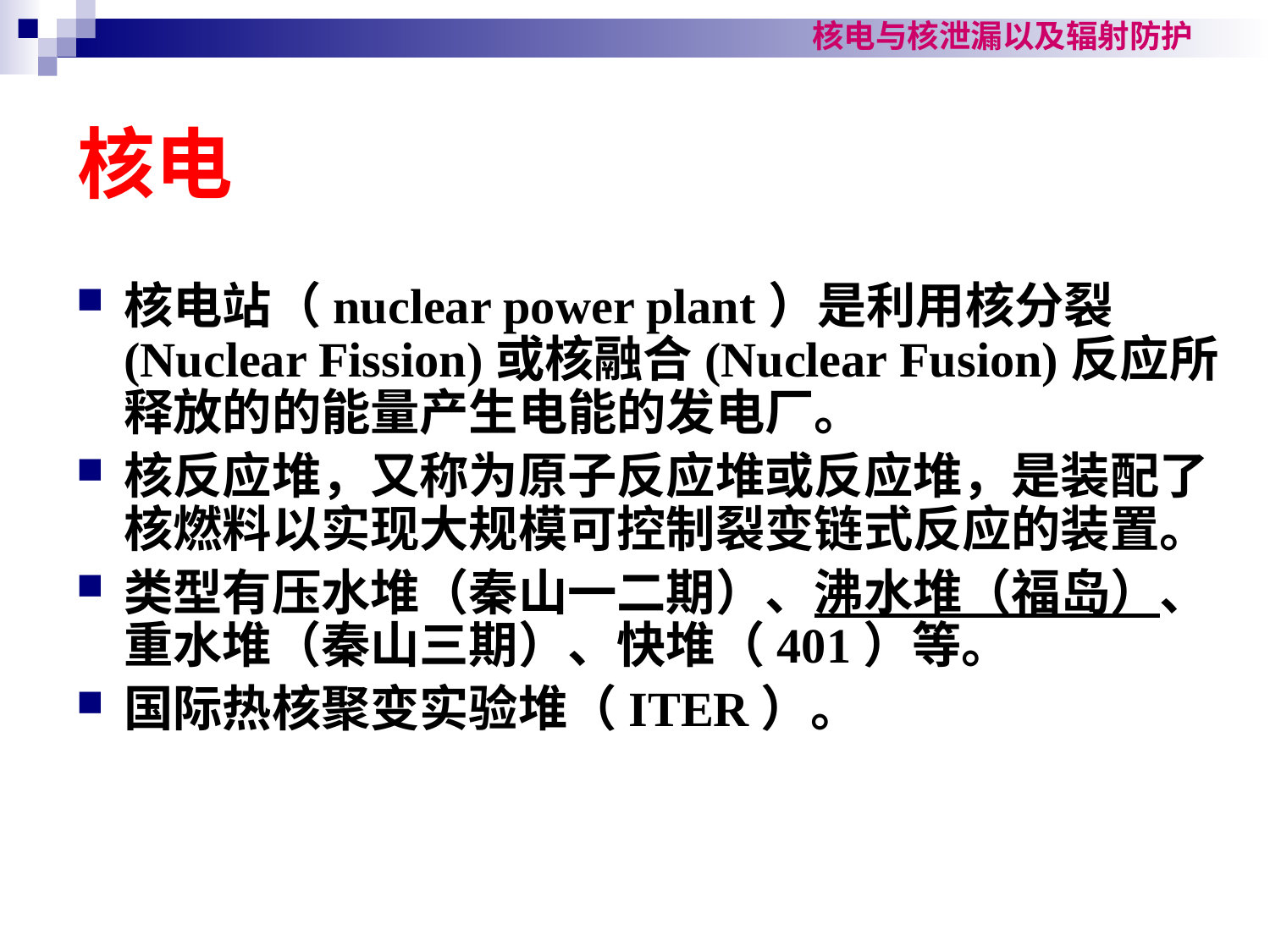

# 核电
核电站（nuclear power plant）是利用核分裂(Nuclear Fission)或核融合(Nuclear Fusion)反应所释放的的能量产生电能的发电厂。
核反应堆，又称为原子反应堆或反应堆，是装配了核燃料以实现大规模可控制裂变链式反应的装置。
类型有压水堆（秦山一二期）、沸水堆（福岛）、重水堆（秦山三期）、快堆（401）等。
国际热核聚变实验堆（ITER）。